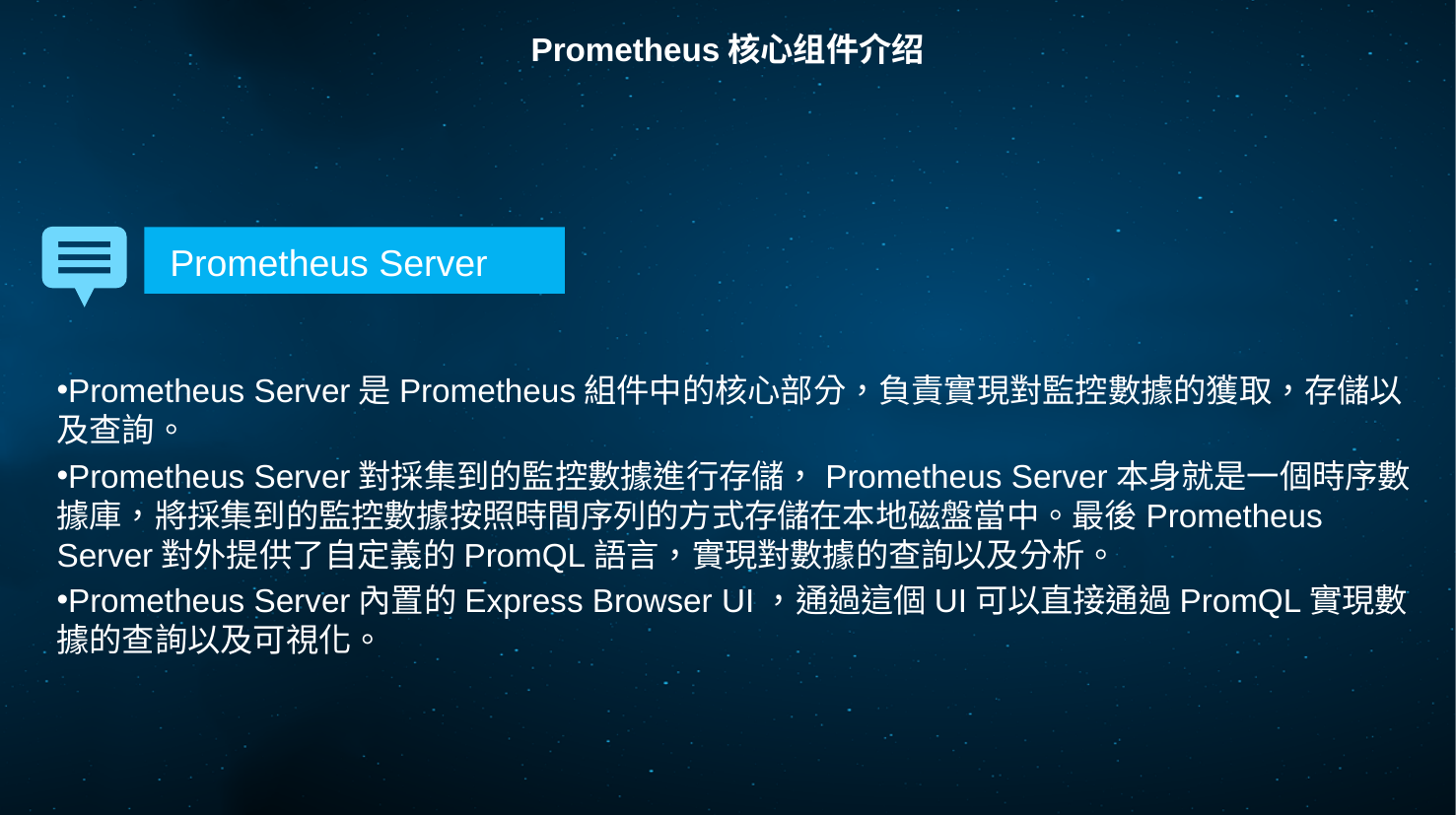

Prometheus核心组件介绍

Prometheus Server
Prometheus Server是Prometheus組件中的核心部分，負責實現對監控數據的獲取，存儲以及查詢。
Prometheus Server對採集到的監控數據進行存儲，Prometheus Server本身就是一個時序數據庫，將採集到的監控數據按照時間序列的方式存儲在本地磁盤當中。最後Prometheus Server對外提供了自定義的PromQL語言，實現對數據的查詢以及分析。
Prometheus Server內置的Express Browser UI，通過這個UI可以直接通過PromQL實現數據的查詢以及可視化。